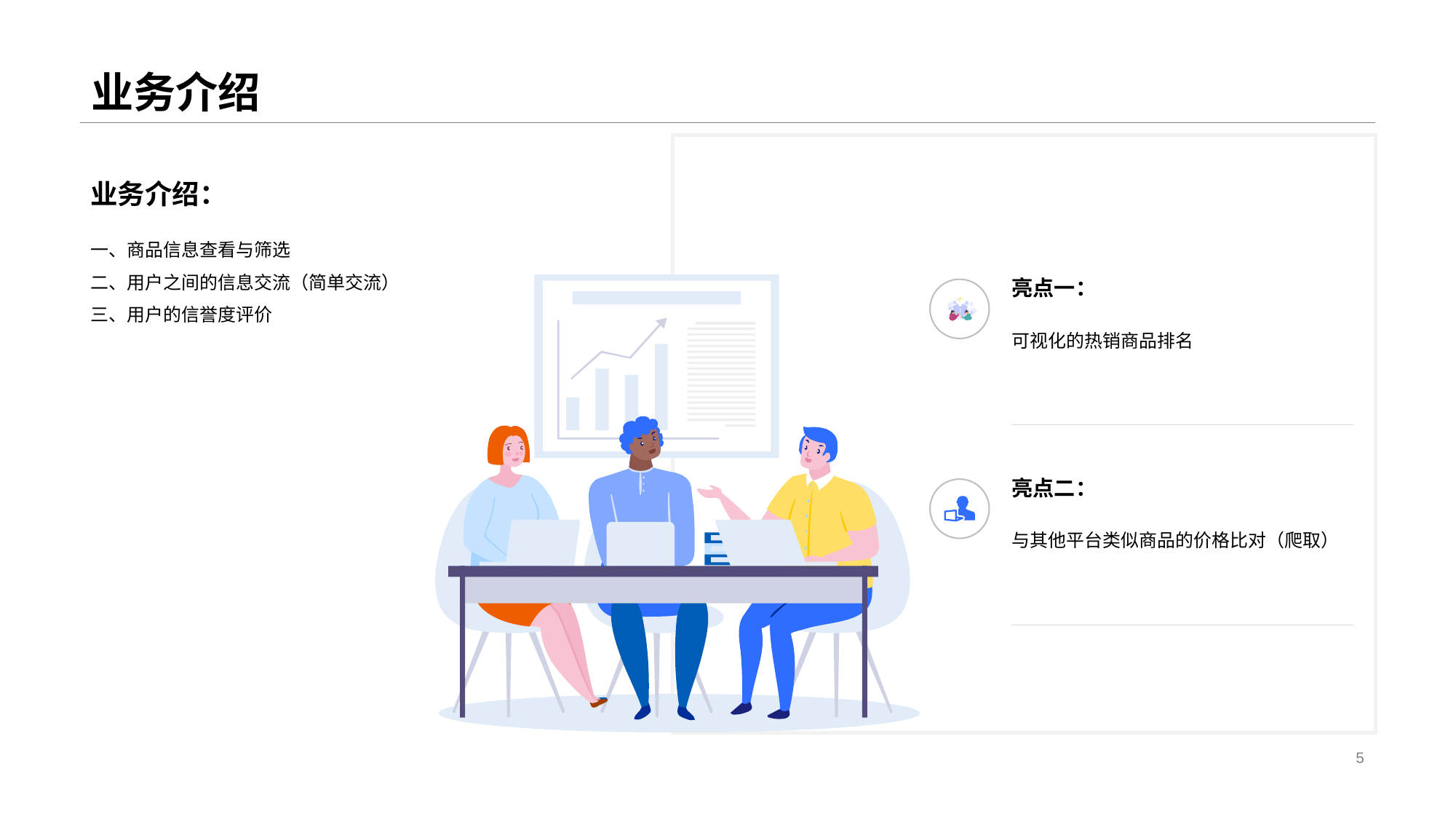

# 业务介绍

业务介绍：
一、商品信息查看与筛选
二、用户之间的信息交流（简单交流）
三、用户的信誉度评价
亮点一：
可视化的热销商品排名

亮点二：
与其他平台类似商品的价格比对（爬取）

5